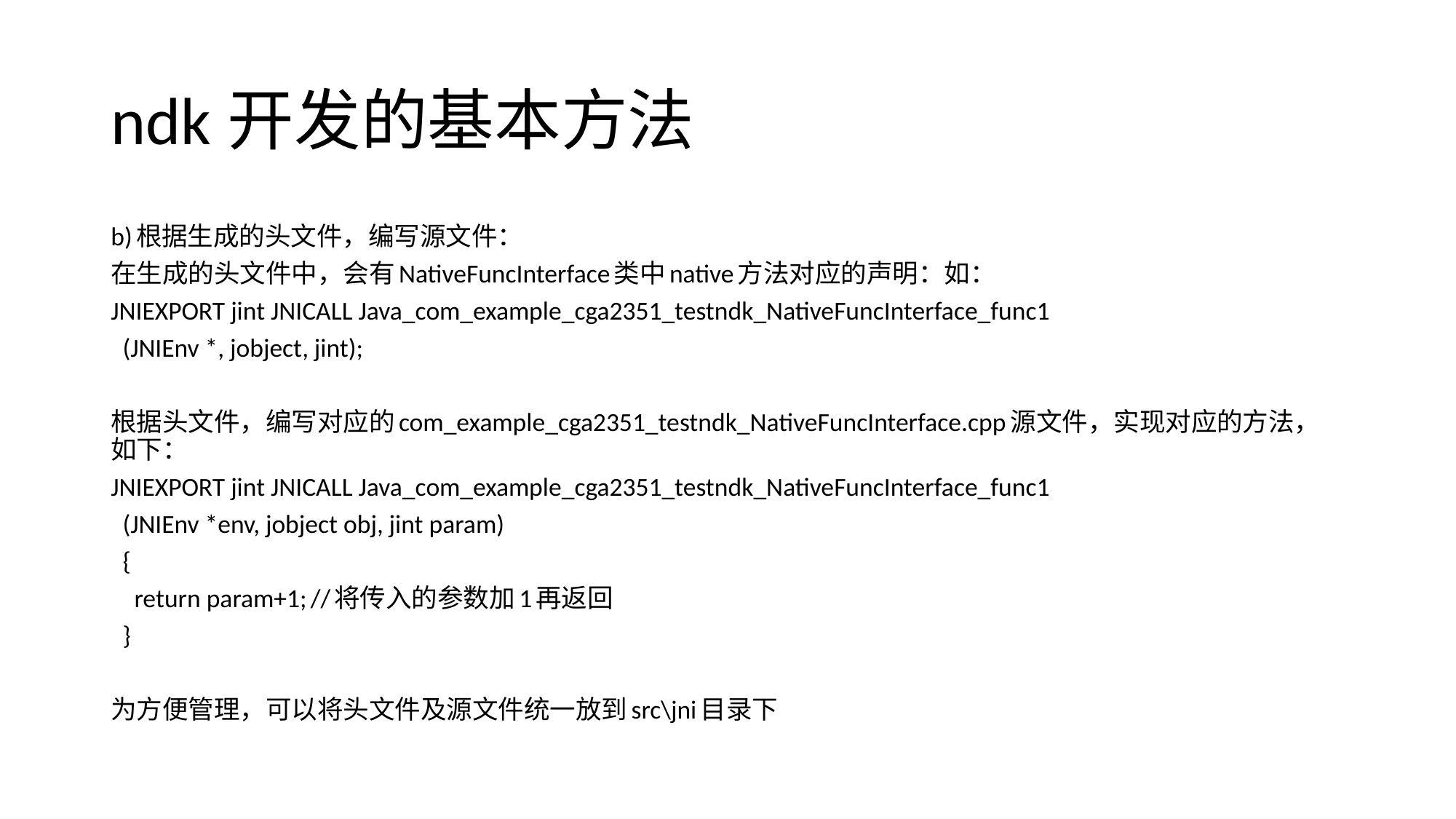

# ndk开发的基本方法
b)根据生成的头文件，编写源文件：
在生成的头文件中，会有NativeFuncInterface类中native方法对应的声明：如：
JNIEXPORT jint JNICALL Java_com_example_cga2351_testndk_NativeFuncInterface_func1
  (JNIEnv *, jobject, jint);

根据头文件，编写对应的com_example_cga2351_testndk_NativeFuncInterface.cpp源文件，实现对应的方法，如下：
JNIEXPORT jint JNICALL Java_com_example_cga2351_testndk_NativeFuncInterface_func1
  (JNIEnv *env, jobject obj, jint param)
  {
    return param+1;	//将传入的参数加1再返回
  }

为方便管理，可以将头文件及源文件统一放到src\jni目录下